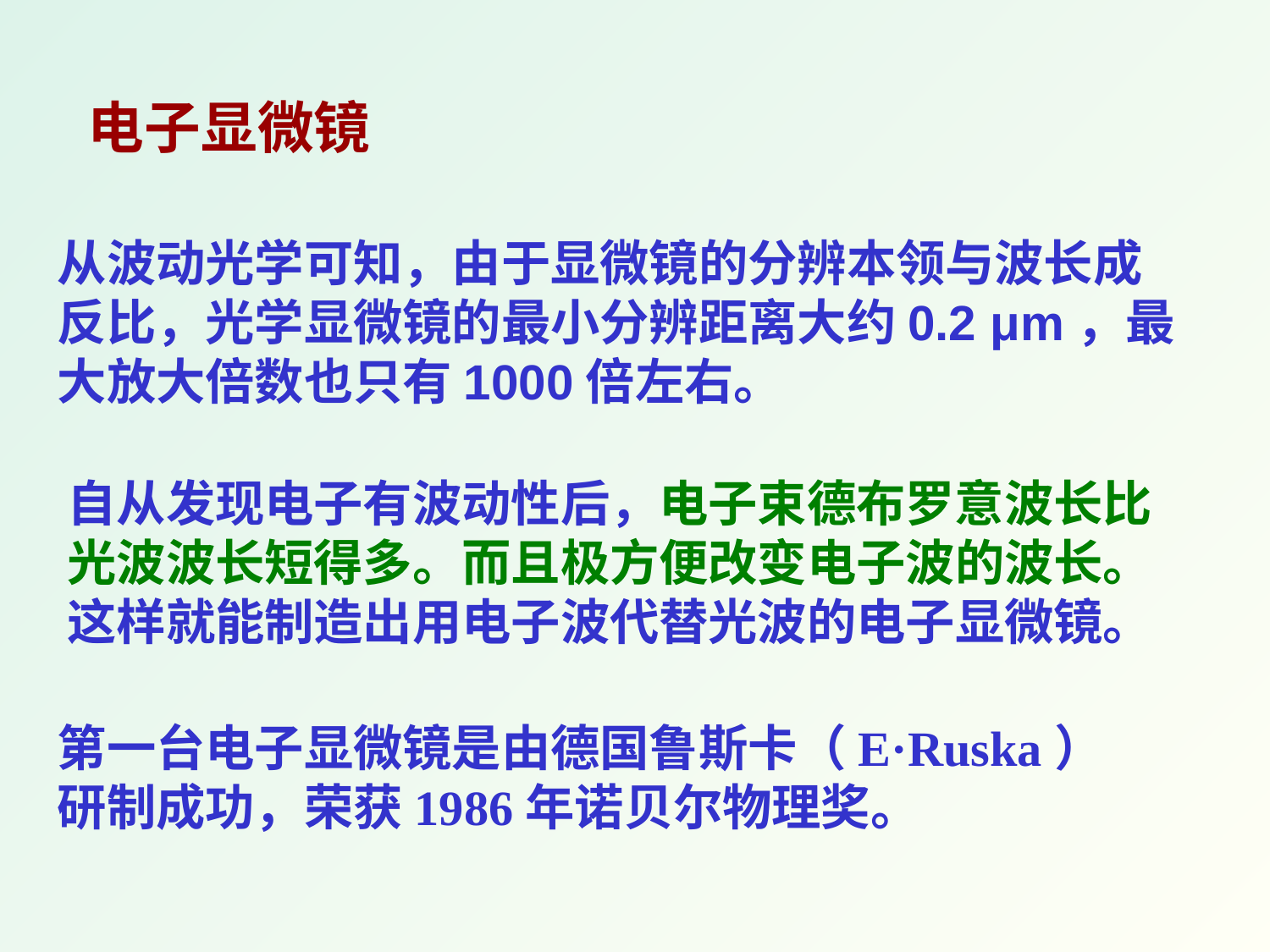

电子显微镜
从波动光学可知，由于显微镜的分辨本领与波长成反比，光学显微镜的最小分辨距离大约0.2 μm，最大放大倍数也只有1000倍左右。
自从发现电子有波动性后，电子束德布罗意波长比光波波长短得多。而且极方便改变电子波的波长。这样就能制造出用电子波代替光波的电子显微镜。
第一台电子显微镜是由德国鲁斯卡（E·Ruska）研制成功，荣获1986年诺贝尔物理奖。